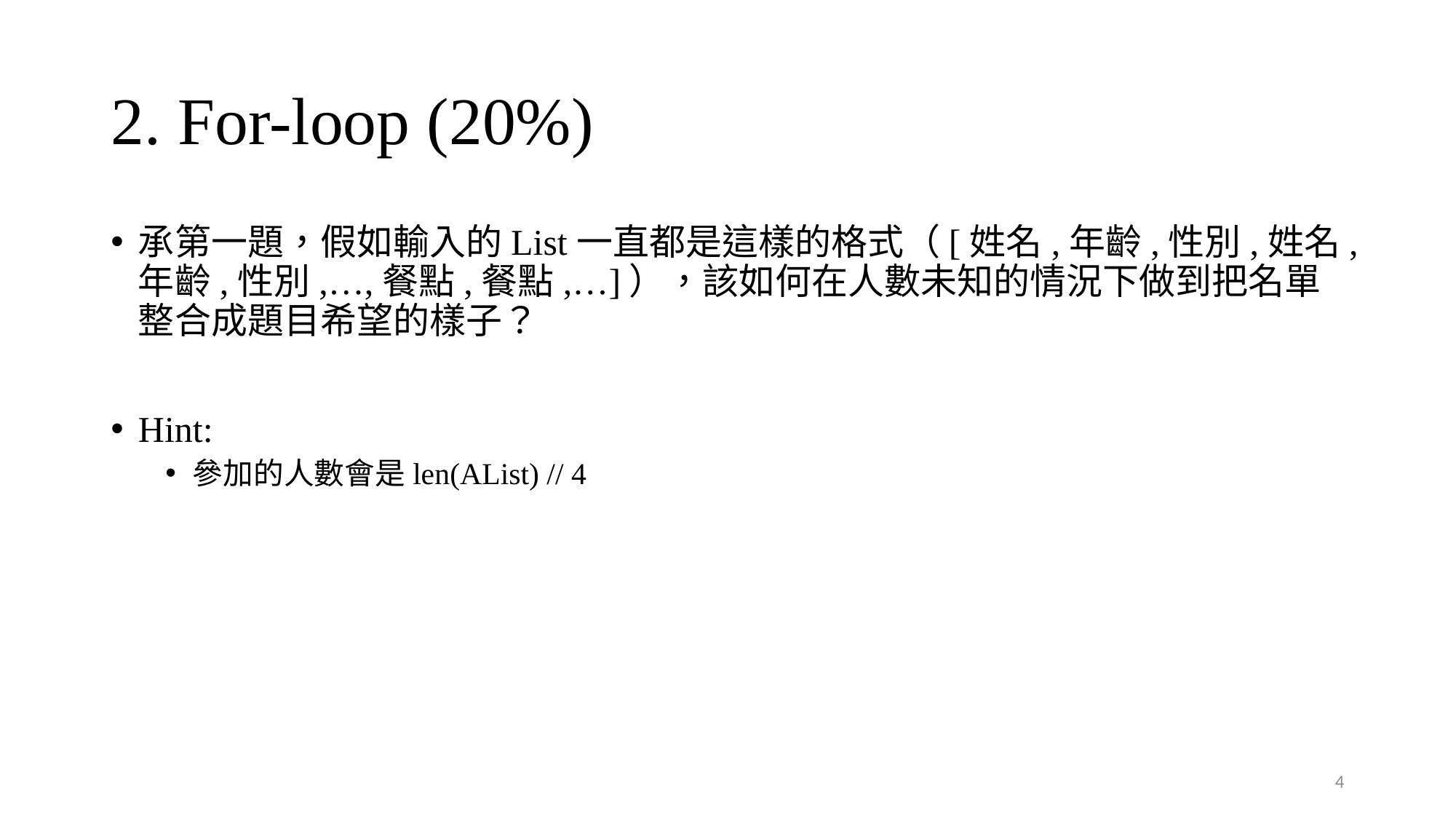

# 2. For-loop (20%)
承第一題，假如輸入的List一直都是這樣的格式（[姓名,年齡,性別,姓名,年齡,性別,…,餐點,餐點,…]），該如何在人數未知的情況下做到把名單整合成題目希望的樣子？

Hint:
參加的人數會是len(AList) // 4
4